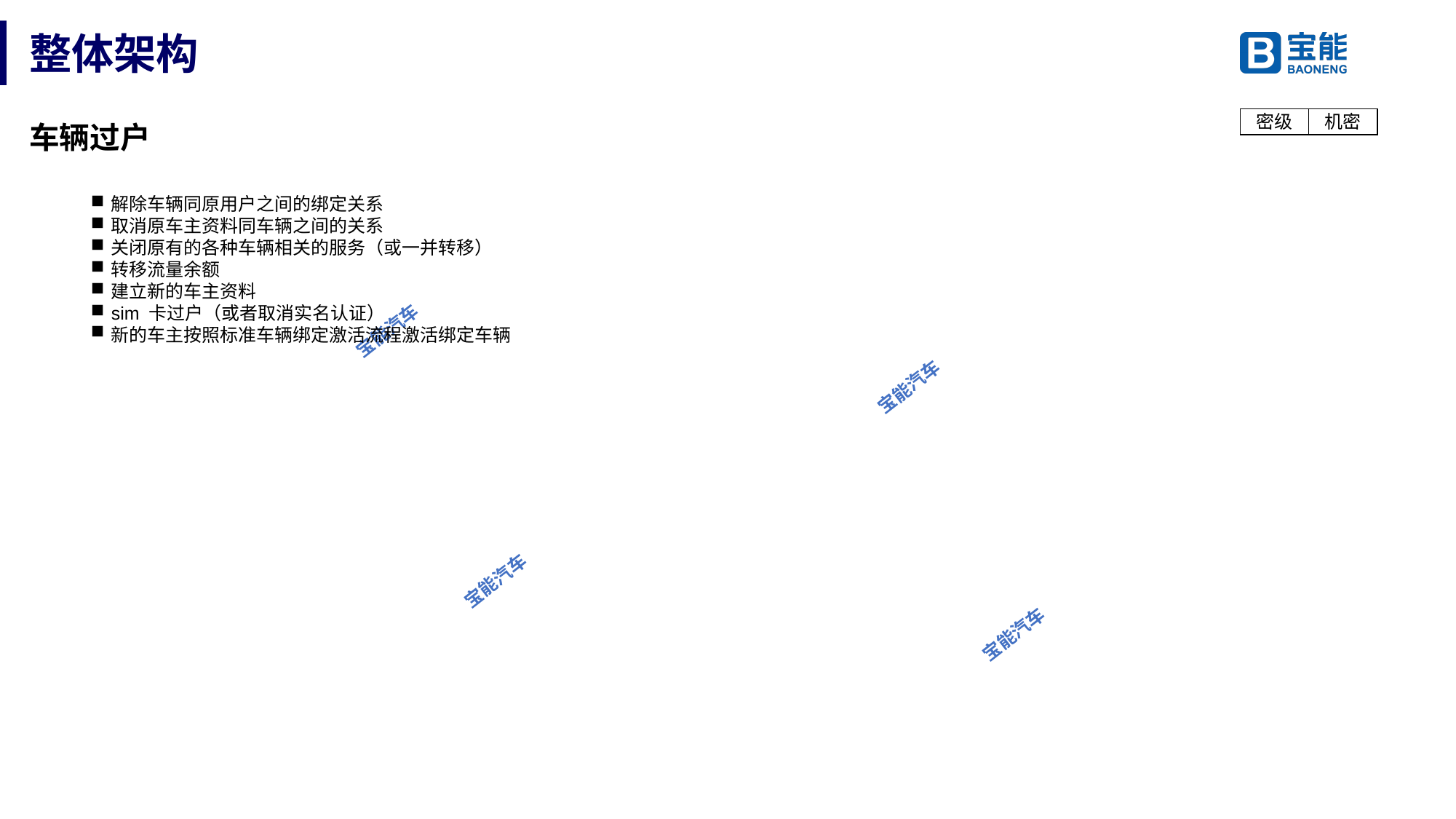

# 整体架构
车辆过户
解除车辆同原用户之间的绑定关系
取消原车主资料同车辆之间的关系
关闭原有的各种车辆相关的服务（或一并转移）
转移流量余额
建立新的车主资料
sim 卡过户（或者取消实名认证）
新的车主按照标准车辆绑定激活流程激活绑定车辆
4